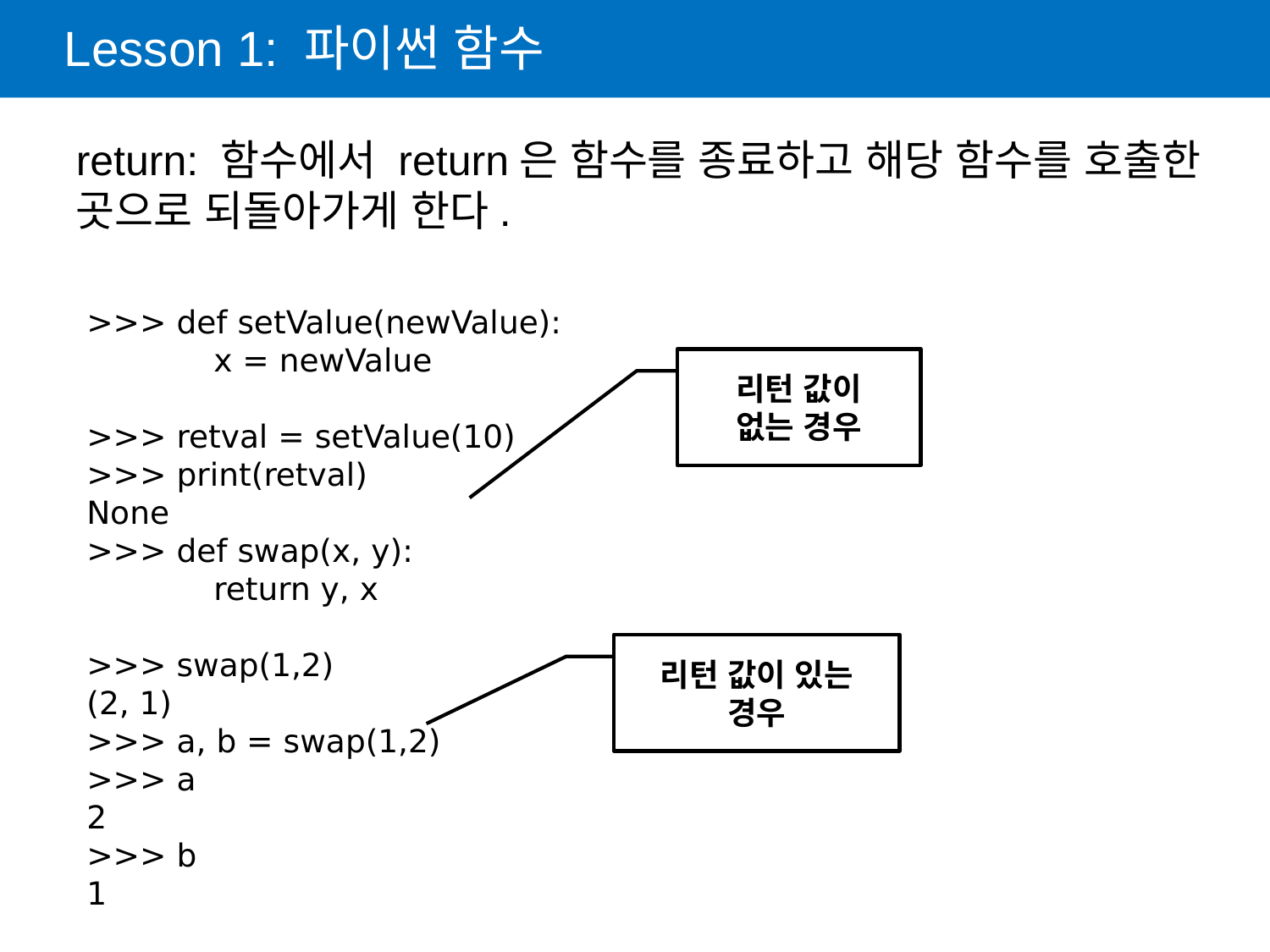

# Lesson 1: 파이썬 함수
return: 함수에서 return은 함수를 종료하고 해당 함수를 호출한 곳으로 되돌아가게 한다.

>>> def setValue(newValue):
	x = newValue

>>> retval = setValue(10)
>>> print(retval)
None
>>> def swap(x, y):
	return y, x

>>> swap(1,2)
(2, 1)
>>> a, b = swap(1,2)
>>> a
2
>>> b
1
리턴 값이 없는 경우
리턴 값이 있는 경우